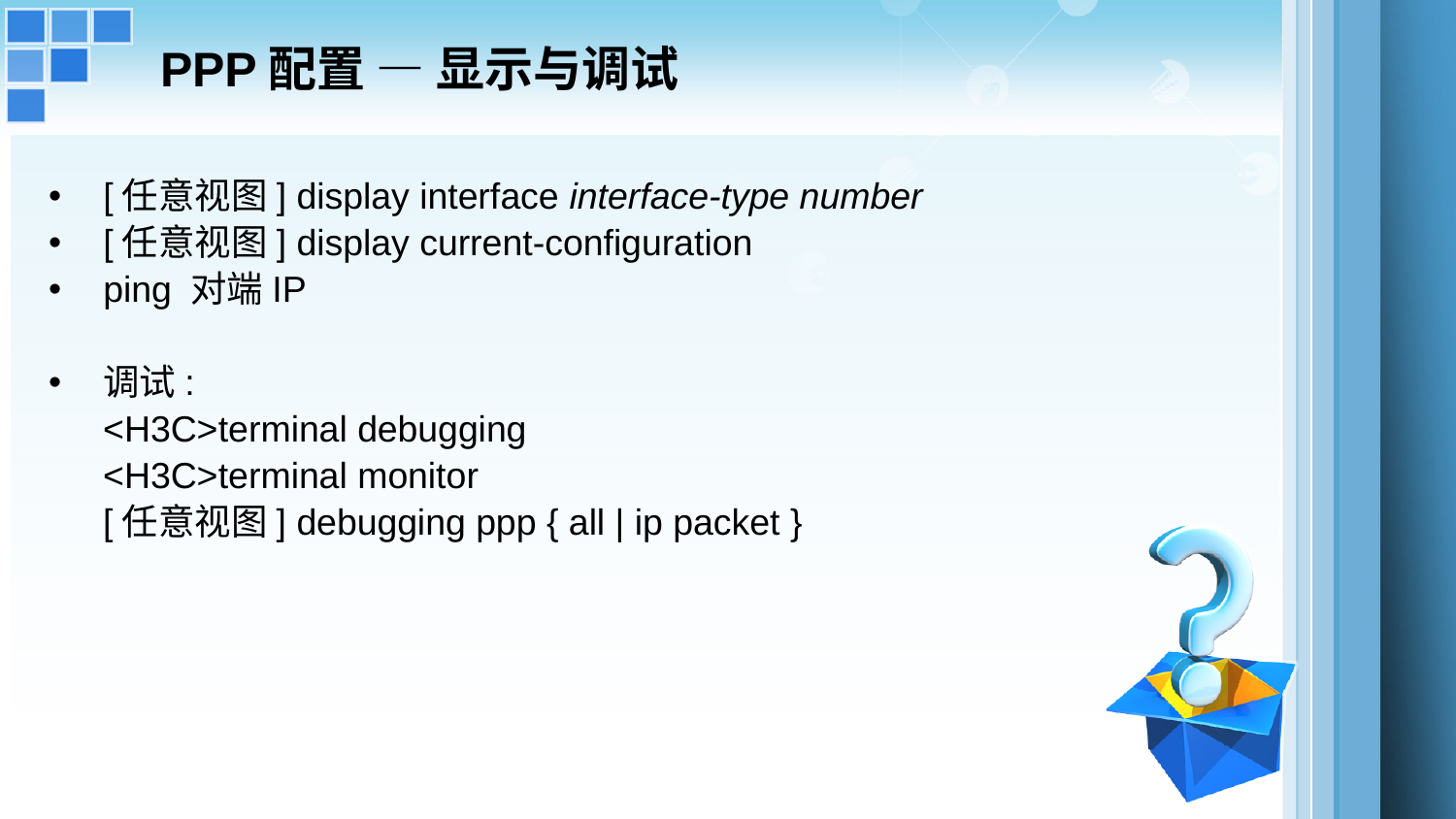

PPP配置 — 显示与调试
[任意视图] display interface interface-type number
[任意视图] display current-configuration
ping 对端IP

调试:
<H3C>terminal debugging
<H3C>terminal monitor
[任意视图] debugging ppp { all | ip packet }